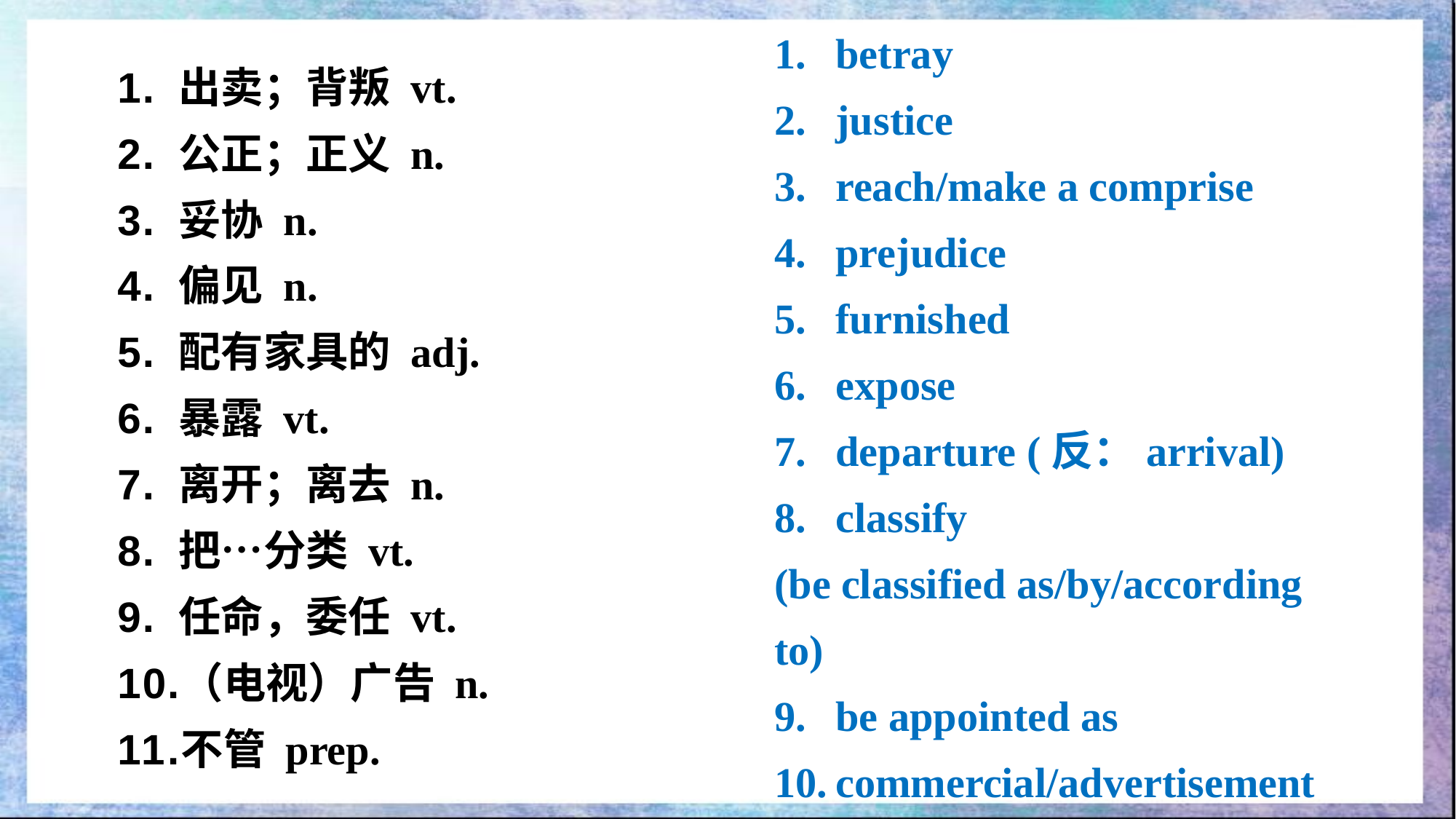

betray
justice
reach/make a comprise
prejudice
furnished
expose
departure (反：arrival)
classify
(be classified as/by/according to)
be appointed as
commercial/advertisement
despite
出卖；背叛 vt.
公正；正义 n.
妥协 n.
偏见 n.
配有家具的 adj.
暴露 vt.
离开；离去 n.
把…分类 vt.
任命，委任 vt.
（电视）广告 n.
不管 prep.